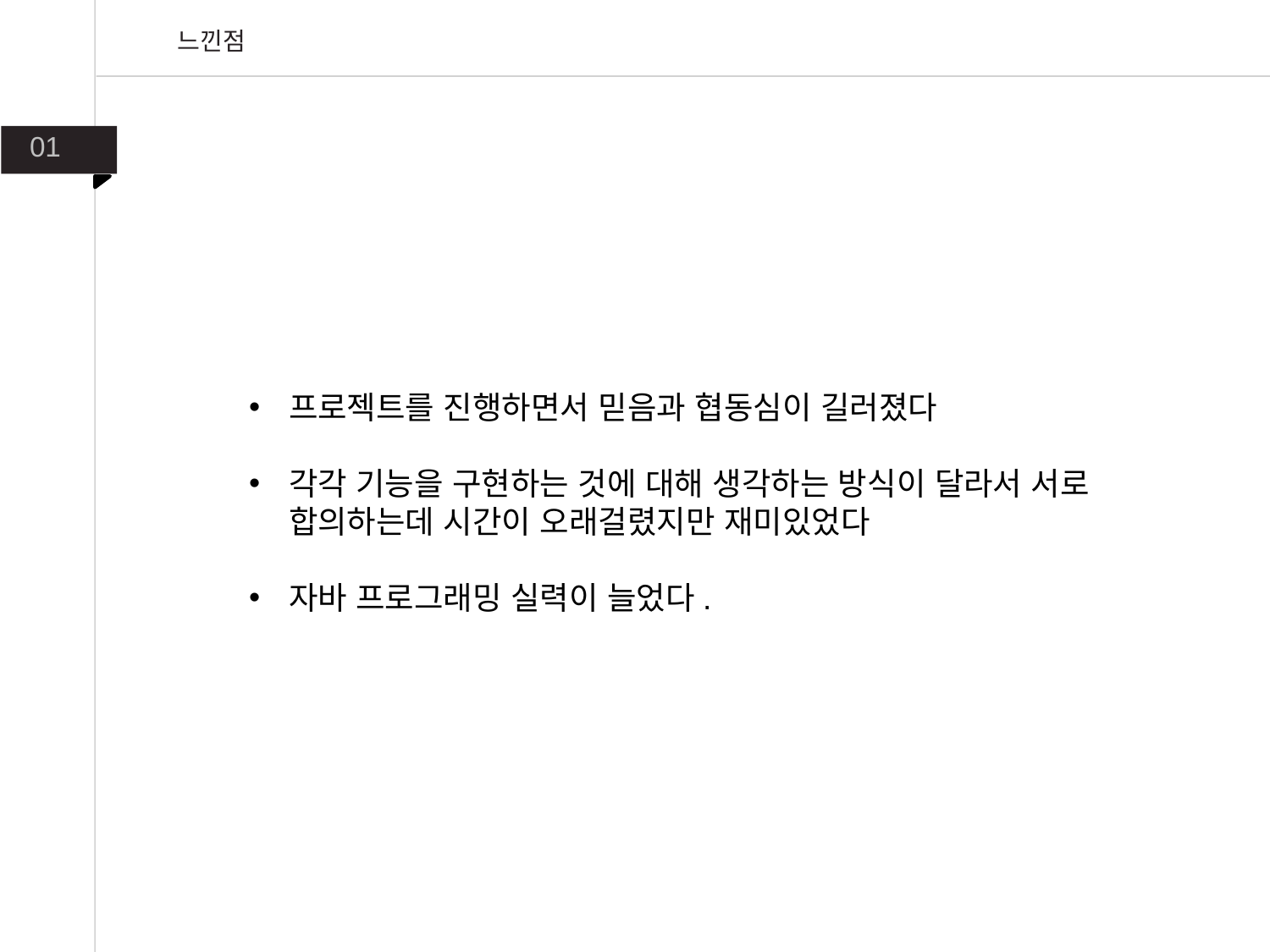

느낀점
01

프로젝트를 진행하면서 믿음과 협동심이 길러졌다

각각 기능을 구현하는 것에 대해 생각하는 방식이 달라서 서로 합의하는데 시간이 오래걸렸지만 재미있었다

자바 프로그래밍 실력이 늘었다.